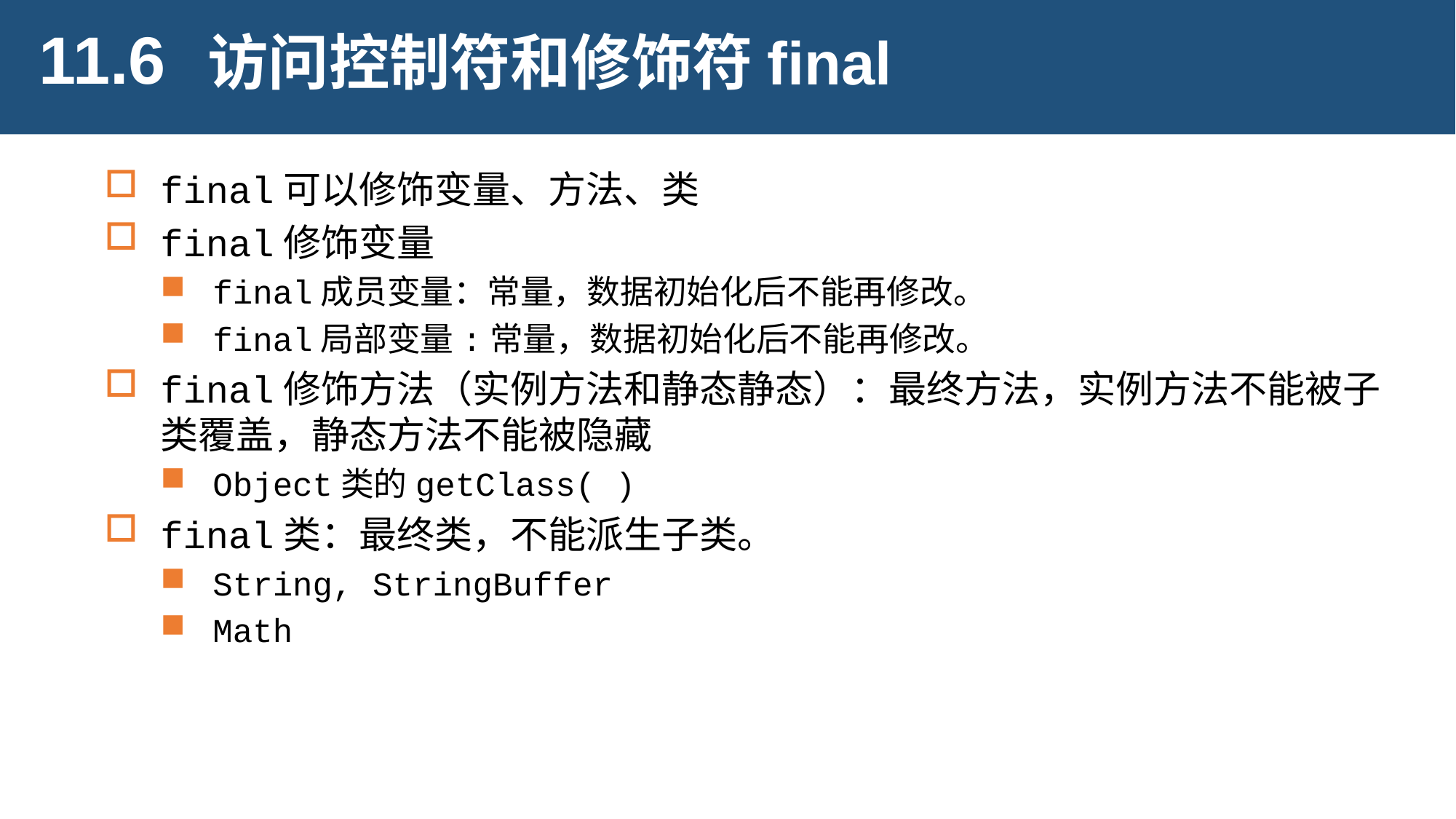

11.6
访问控制符和修饰符final
final可以修饰变量、方法、类
final修饰变量
final成员变量：常量，数据初始化后不能再修改。
final局部变量:常量，数据初始化后不能再修改。
final修饰方法（实例方法和静态静态）：最终方法，实例方法不能被子类覆盖，静态方法不能被隐藏
Object类的getClass( )
final类：最终类，不能派生子类。
String, StringBuffer
Math